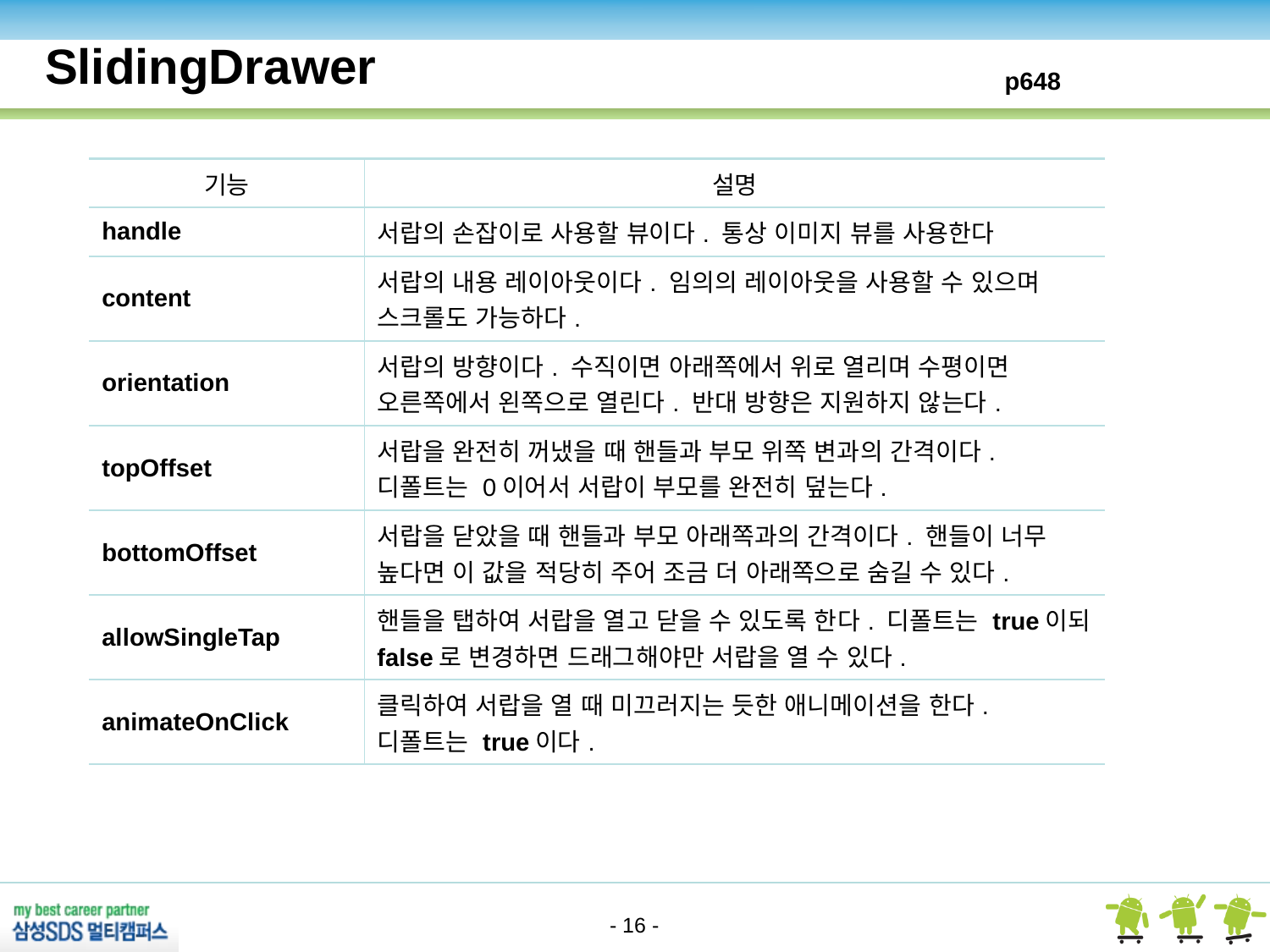

SlidingDrawer
p648
| 기능 | 설명 |
| --- | --- |
| handle | 서랍의 손잡이로 사용할 뷰이다. 통상 이미지 뷰를 사용한다 |
| content | 서랍의 내용 레이아웃이다. 임의의 레이아웃을 사용할 수 있으며 스크롤도 가능하다. |
| orientation | 서랍의 방향이다. 수직이면 아래쪽에서 위로 열리며 수평이면 오른쪽에서 왼쪽으로 열린다. 반대 방향은 지원하지 않는다. |
| topOffset | 서랍을 완전히 꺼냈을 때 핸들과 부모 위쪽 변과의 간격이다. 디폴트는 0이어서 서랍이 부모를 완전히 덮는다. |
| bottomOffset | 서랍을 닫았을 때 핸들과 부모 아래쪽과의 간격이다. 핸들이 너무 높다면 이 값을 적당히 주어 조금 더 아래쪽으로 숨길 수 있다. |
| allowSingleTap | 핸들을 탭하여 서랍을 열고 닫을 수 있도록 한다. 디폴트는 true이되 false로 변경하면 드래그해야만 서랍을 열 수 있다. |
| animateOnClick | 클릭하여 서랍을 열 때 미끄러지는 듯한 애니메이션을 한다. 디폴트는 true이다. |
- 16 -